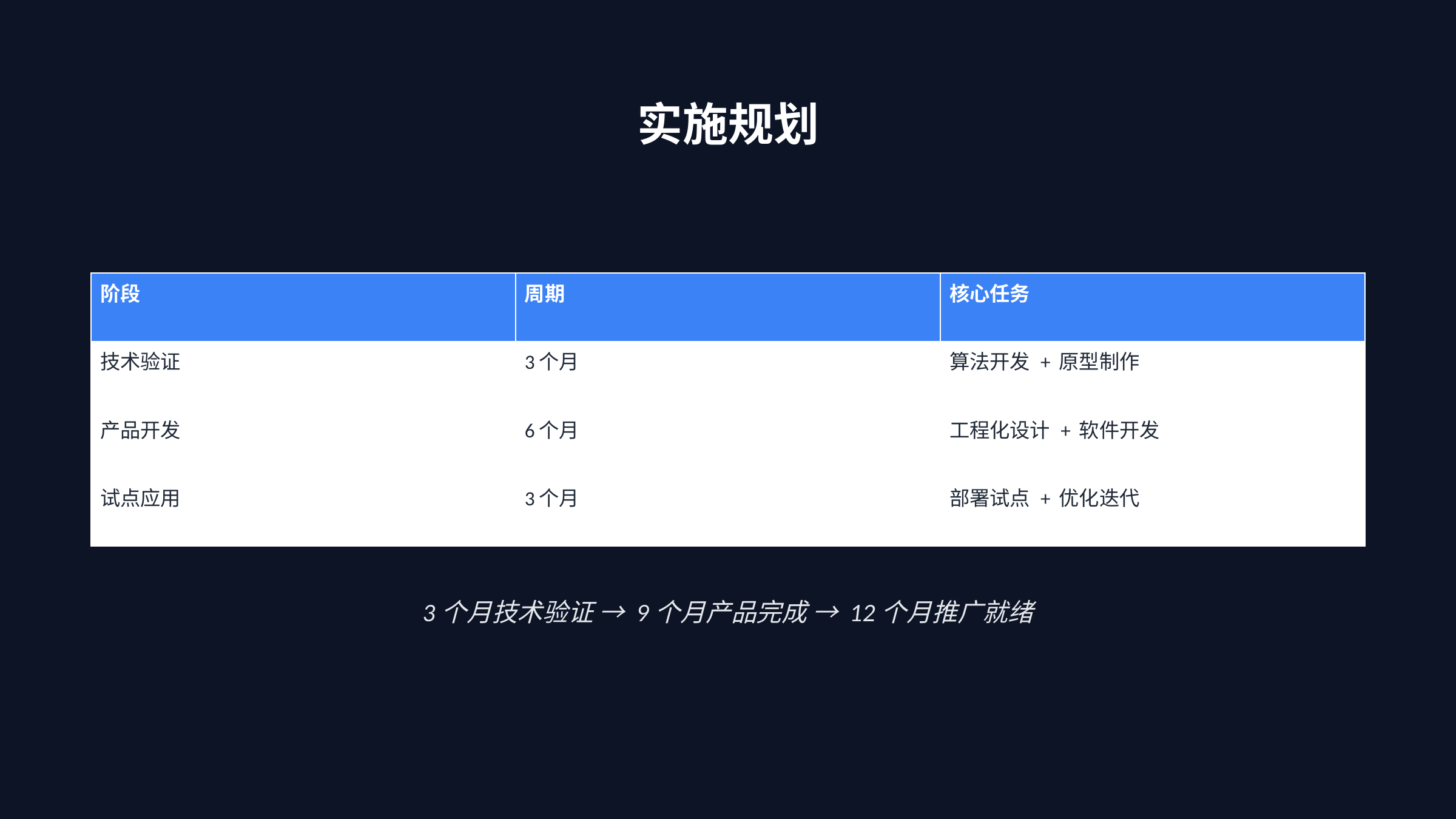

实施规划
| 阶段 | 周期 | 核心任务 |
| --- | --- | --- |
| 技术验证 | 3个月 | 算法开发 + 原型制作 |
| 产品开发 | 6个月 | 工程化设计 + 软件开发 |
| 试点应用 | 3个月 | 部署试点 + 优化迭代 |
3个月技术验证 → 9个月产品完成 → 12个月推广就绪